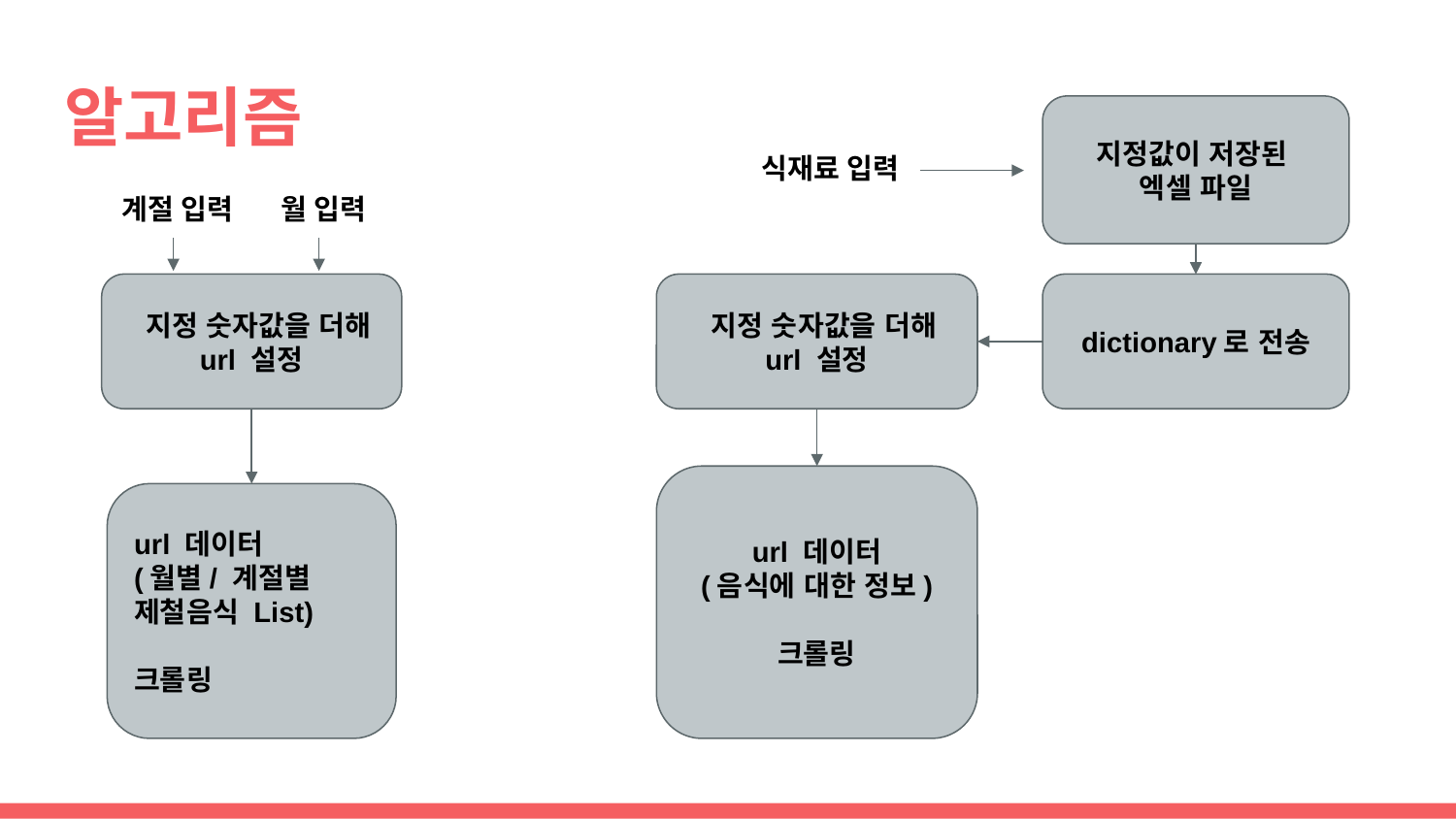

# 알고리즘
지정값이 저장된
엑셀 파일
식재료 입력
계절 입력       월 입력
 지정 숫자값을 더해
url 설정
 지정 숫자값을 더해
url 설정
dictionary로 전송
url 데이터
(음식에 대한 정보)

크롤링
url 데이터
(월별/ 계절별
제철음식 List)

크롤링